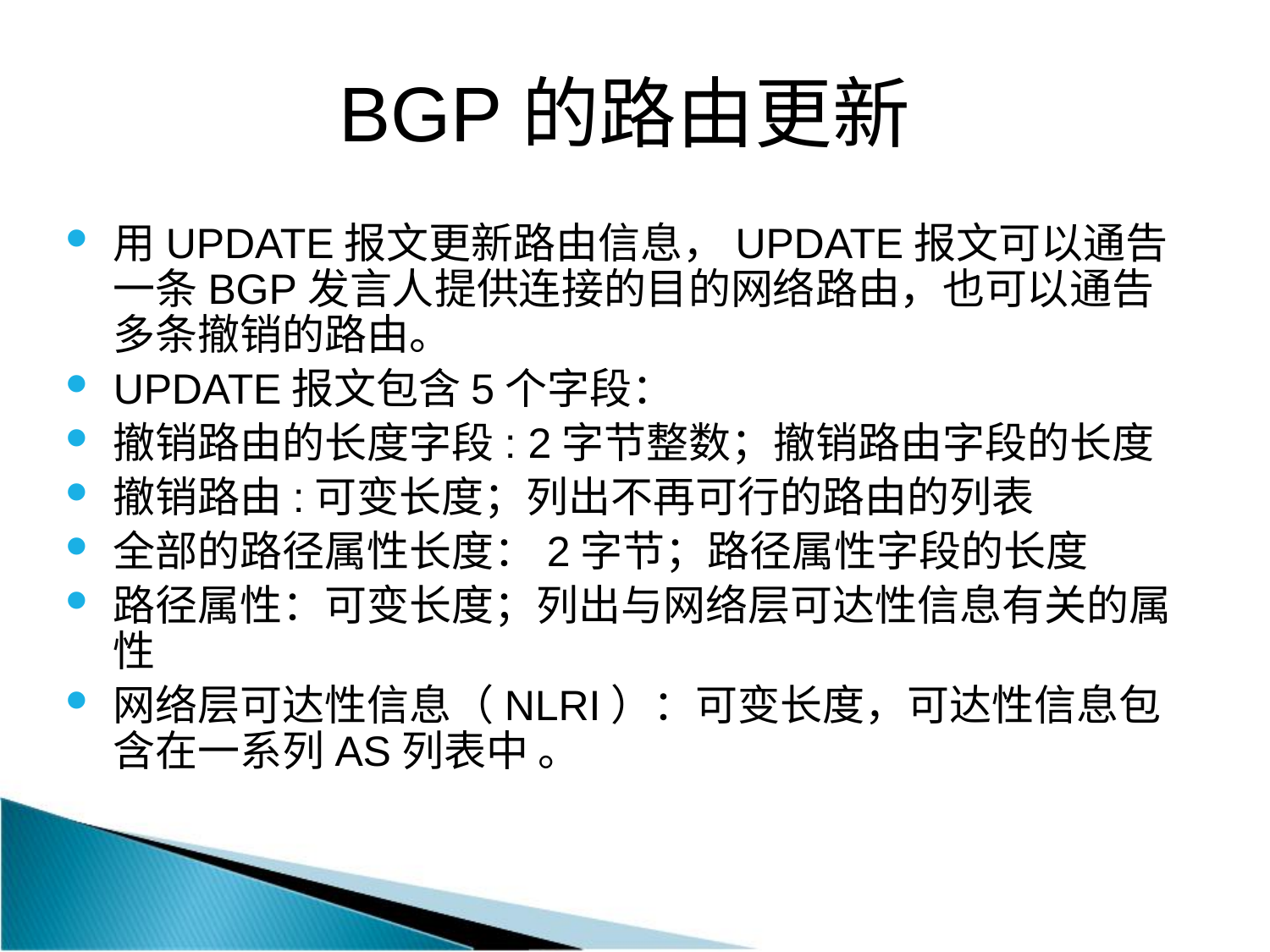

# BGP的路由更新
用UPDATE报文更新路由信息，UPDATE报文可以通告一条BGP发言人提供连接的目的网络路由，也可以通告多条撤销的路由。
UPDATE报文包含5个字段：
撤销路由的长度字段: 2字节整数；撤销路由字段的长度
撤销路由:可变长度；列出不再可行的路由的列表
全部的路径属性长度：2字节；路径属性字段的长度
路径属性：可变长度；列出与网络层可达性信息有关的属性
网络层可达性信息（NLRI）：可变长度，可达性信息包含在一系列AS列表中 。